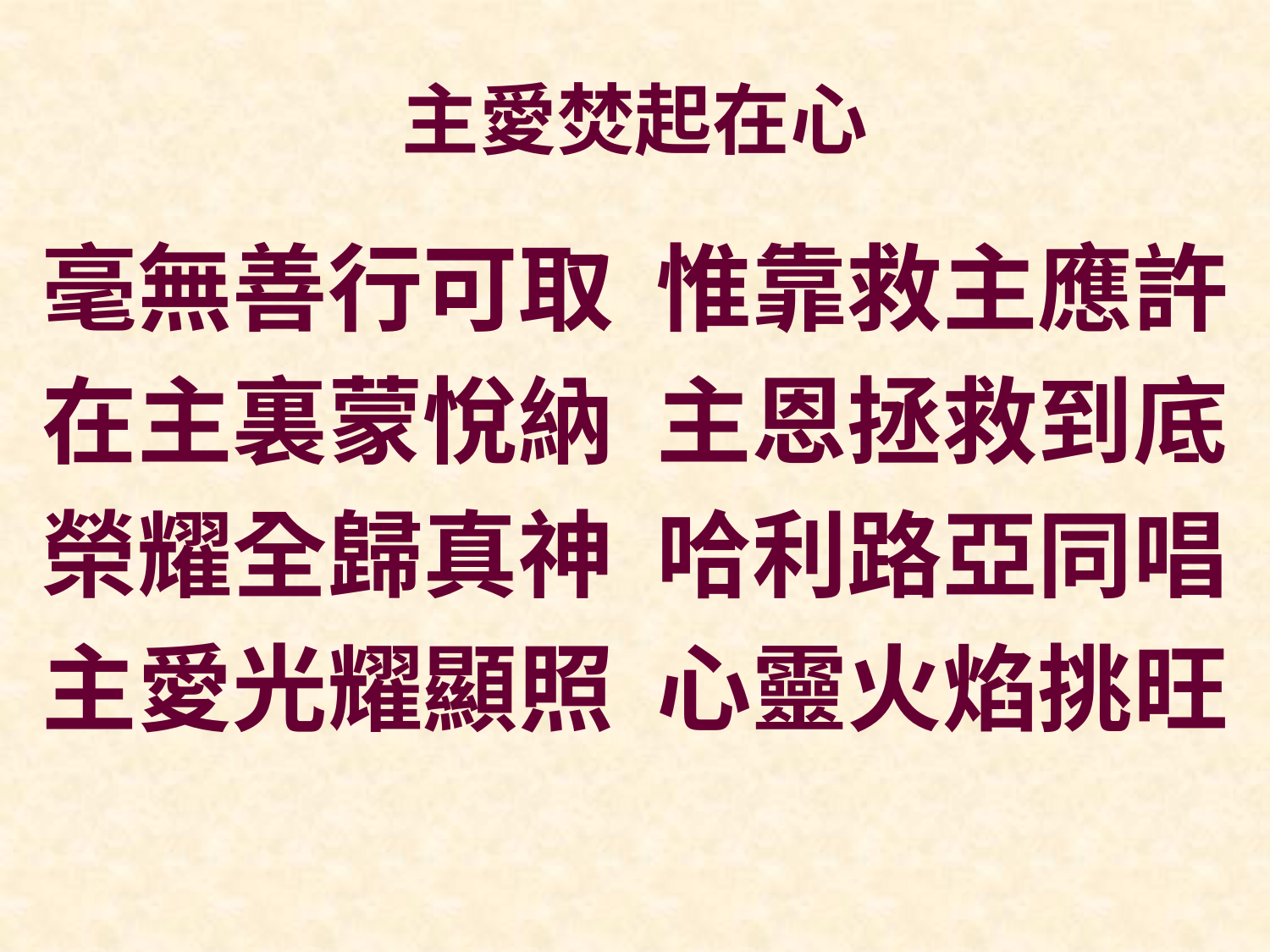

# 主愛焚起在心
毫無善行可取  惟靠救主應許
在主裏蒙悅納  主恩拯救到底
榮耀全歸真神  哈利路亞同唱
主愛光耀顯照  心靈火焰挑旺